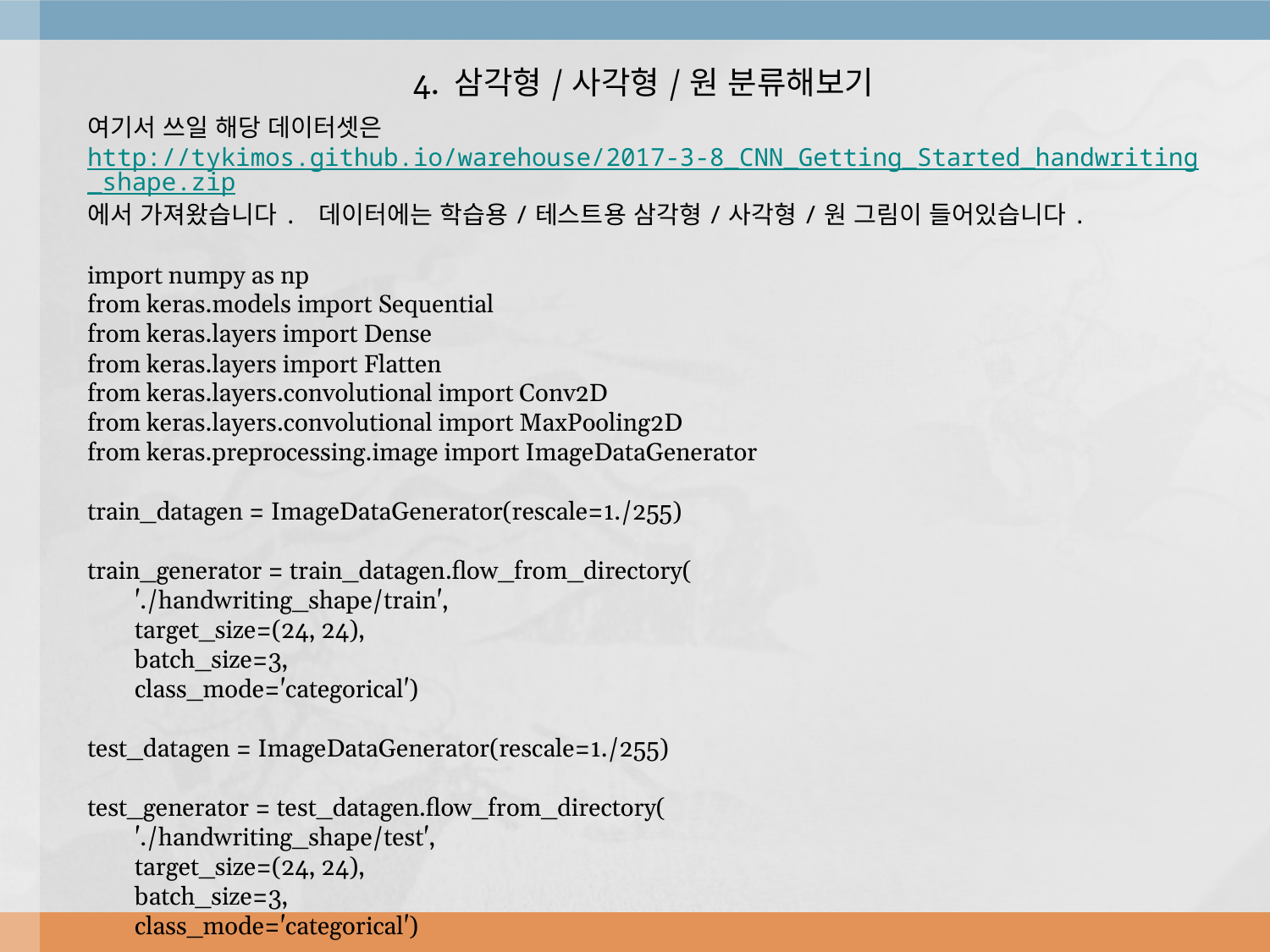

4. 삼각형/사각형/원 분류해보기
여기서 쓰일 해당 데이터셋은
http://tykimos.github.io/warehouse/2017-3-8_CNN_Getting_Started_handwriting_shape.zip
에서 가져왔습니다. 데이터에는 학습용/테스트용 삼각형/사각형/원 그림이 들어있습니다.

import numpy as np
from keras.models import Sequential
from keras.layers import Dense
from keras.layers import Flatten
from keras.layers.convolutional import Conv2D
from keras.layers.convolutional import MaxPooling2D
from keras.preprocessing.image import ImageDataGenerator
train_datagen = ImageDataGenerator(rescale=1./255)
train_generator = train_datagen.flow_from_directory(
        './handwriting_shape/train',
        target_size=(24, 24),
        batch_size=3,
        class_mode='categorical')
test_datagen = ImageDataGenerator(rescale=1./255)
test_generator = test_datagen.flow_from_directory(
        './handwriting_shape/test',
        target_size=(24, 24),
        batch_size=3,
        class_mode='categorical')